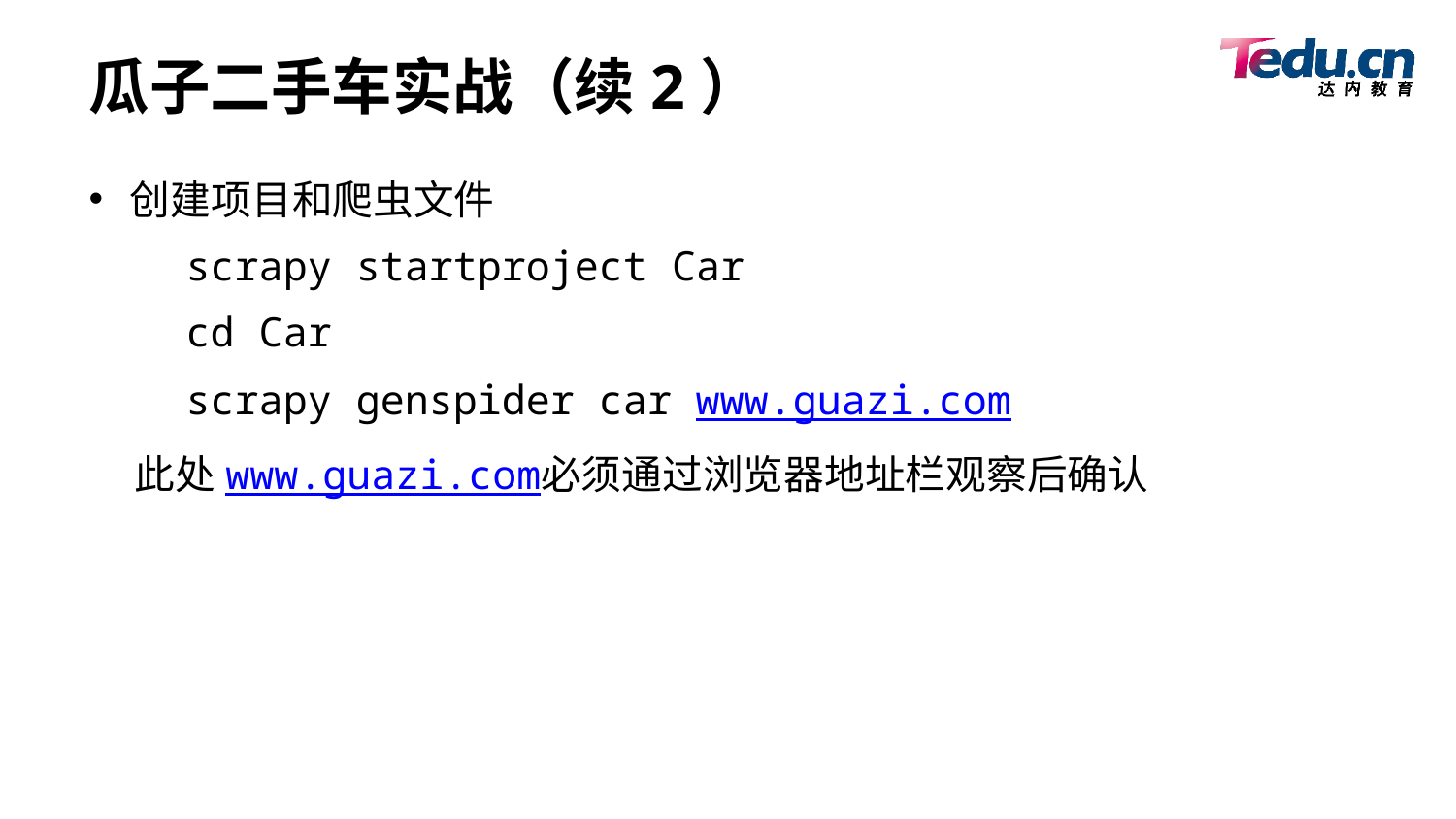

# 瓜子二手车实战（续2）
创建项目和爬虫文件
    scrapy startproject Car
    cd Car
    scrapy genspider car www.guazi.com
    此处www.guazi.com必须通过浏览器地址栏观察后确认